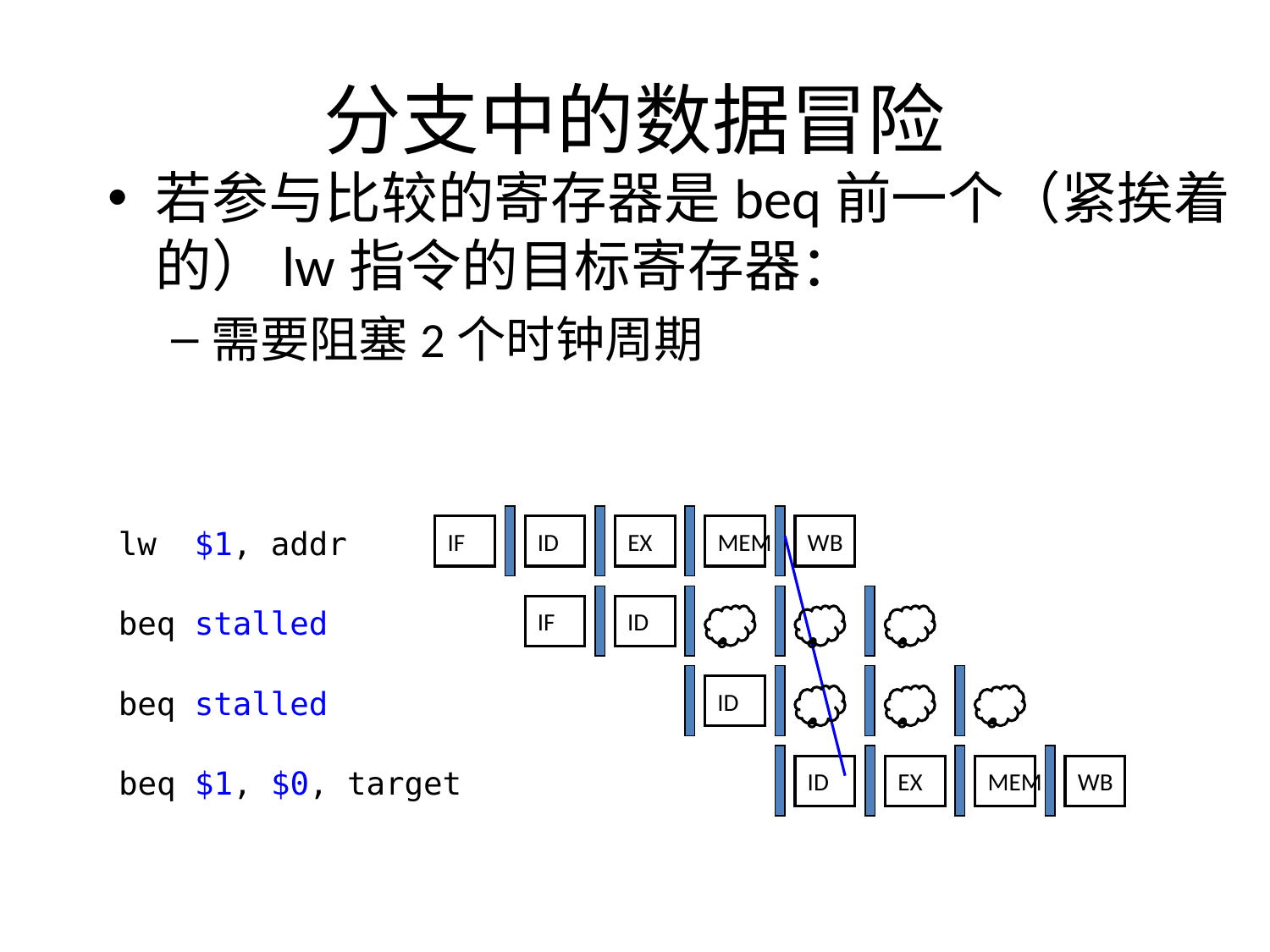

# 分支中的数据冒险
若参与比较的寄存器是beq前一个（紧挨着的）lw指令的目标寄存器：
需要阻塞2个时钟周期

IF
ID
EX
MEM
WB
lw  $1, addr

IF
ID
beq stalled

ID
beq stalled

ID
EX
MEM
WB
beq $1, $0, target